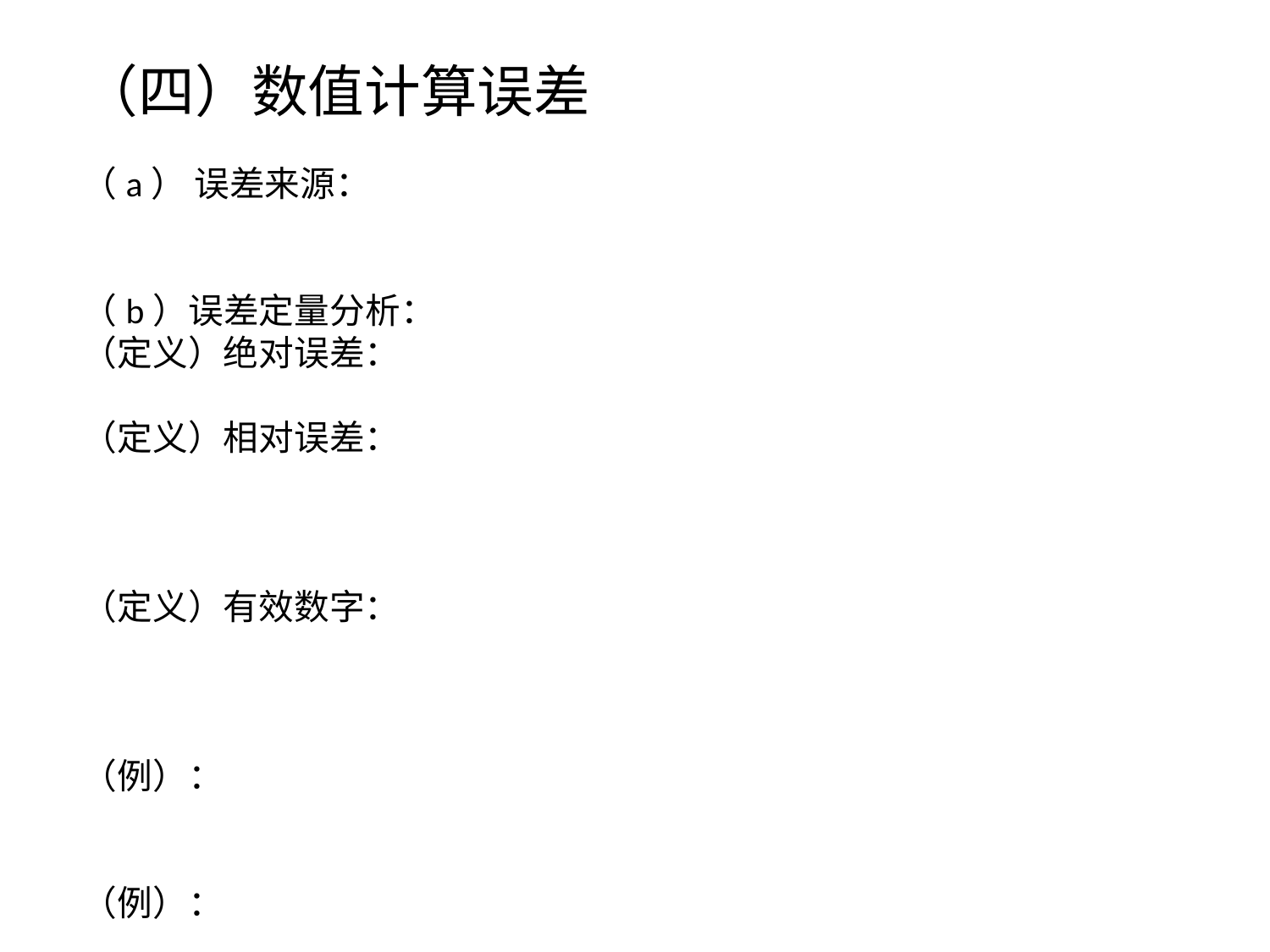

（四）数值计算误差

（a） 误差来源：

（b）误差定量分析：
（定义）绝对误差：

（定义）相对误差：

（定义）有效数字：

（例）：

（例）：